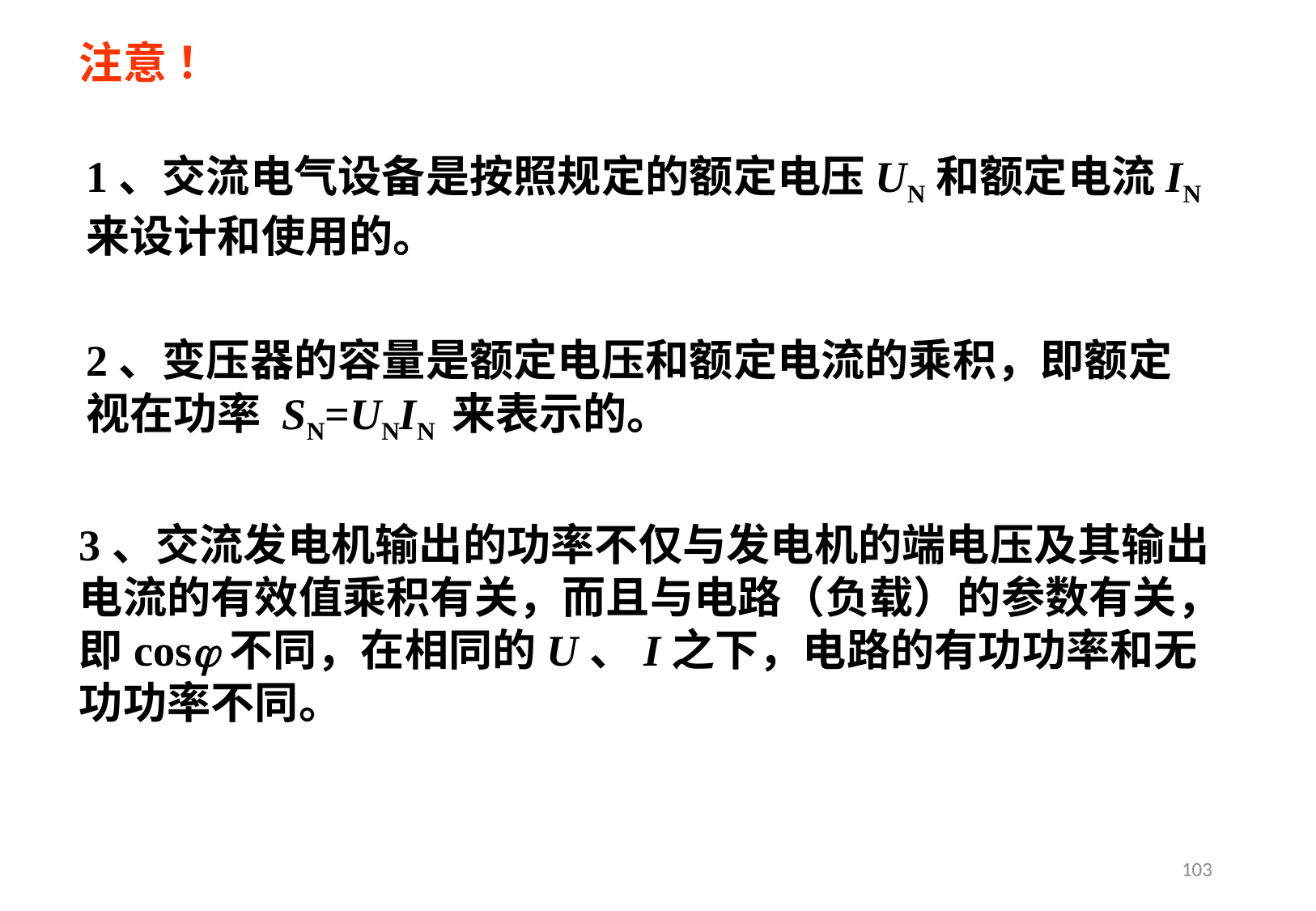

注意 ！
1、交流电气设备是按照规定的额定电压UN和额定电流IN来设计和使用的。
2、变压器的容量是额定电压和额定电流的乘积，即额定视在功率 SN=UNIN 来表示的。
3、交流发电机输出的功率不仅与发电机的端电压及其输出电流的有效值乘积有关，而且与电路（负载）的参数有关，即cosϕ不同，在相同的U、I之下，电路的有功功率和无功功率不同。
103